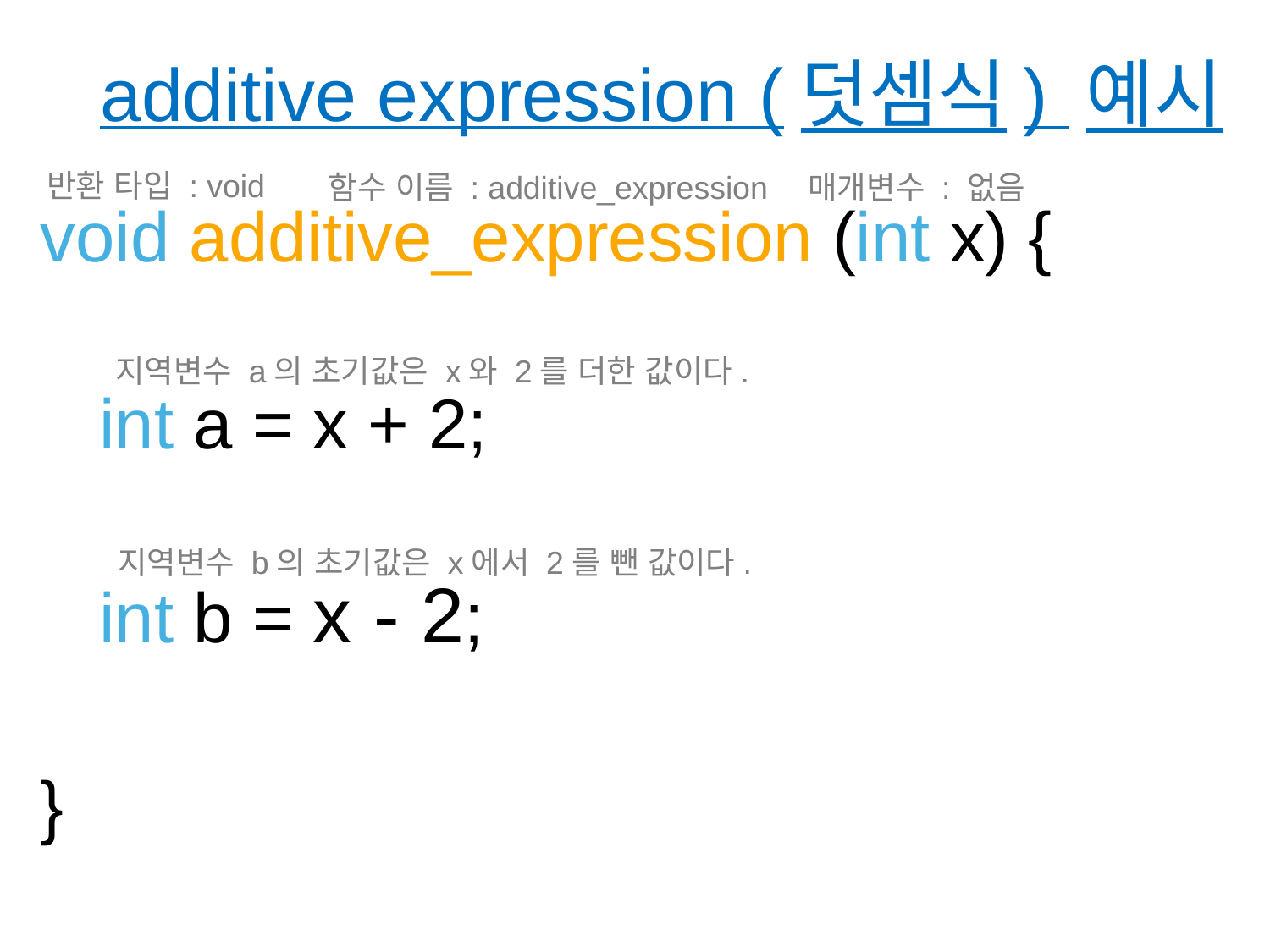

# additive expression (덧셈식) 예시
반환 타입 : void
함수 이름 : additive_expression
매개변수 : 없음
void additive_expression (int x) {

   int a = x + 2;

   int b = x - 2;

}
지역변수 a의 초기값은 x와 2를 더한 값이다.
지역변수 b의 초기값은 x에서 2를 뺀 값이다.